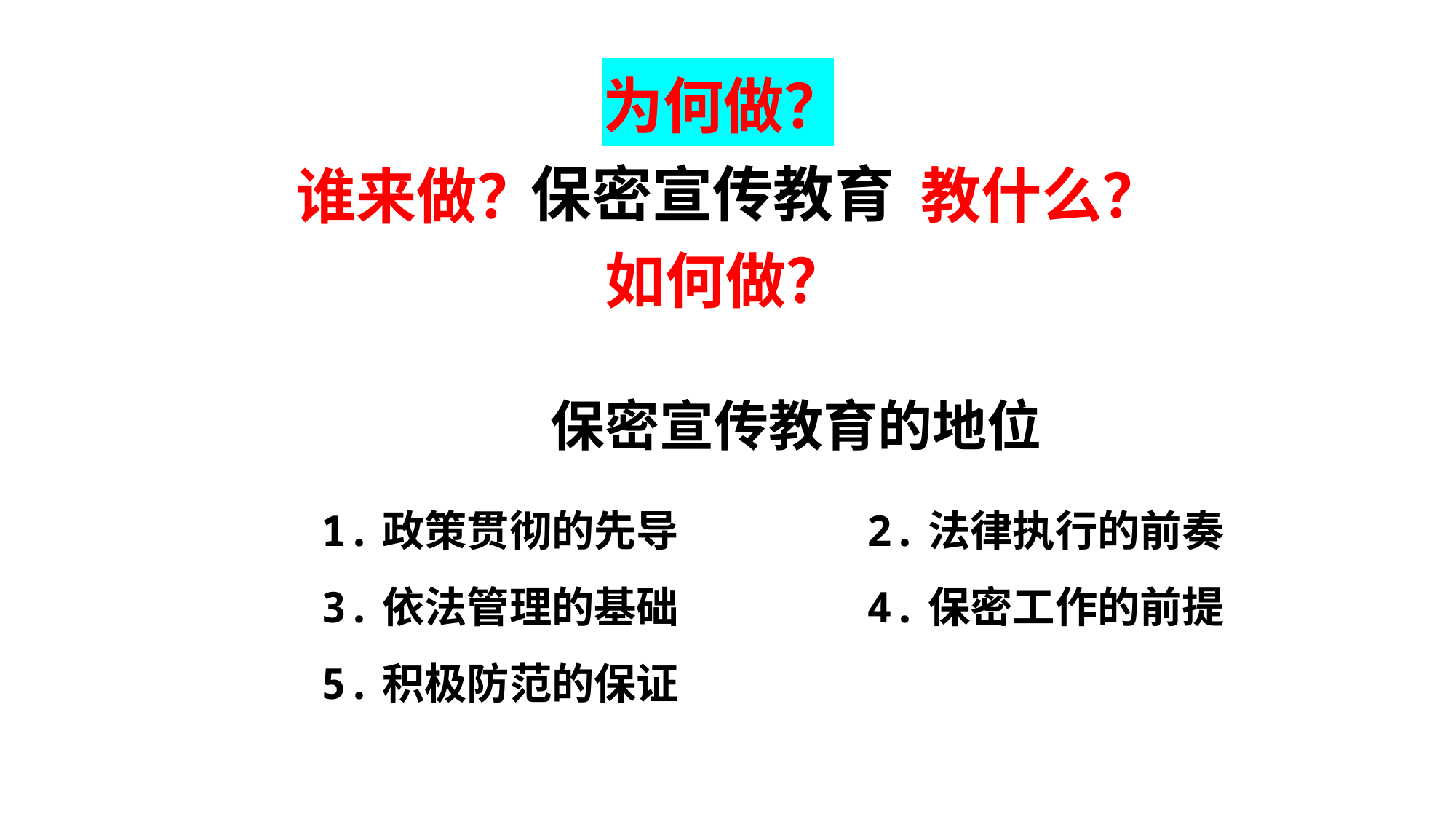

为何做？
保密宣传教育
教什么？
谁来做？
如何做？
保密宣传教育的地位

1.政策贯彻的先导		2.法律执行的前奏
3.依法管理的基础		4.保密工作的前提
5.积极防范的保证